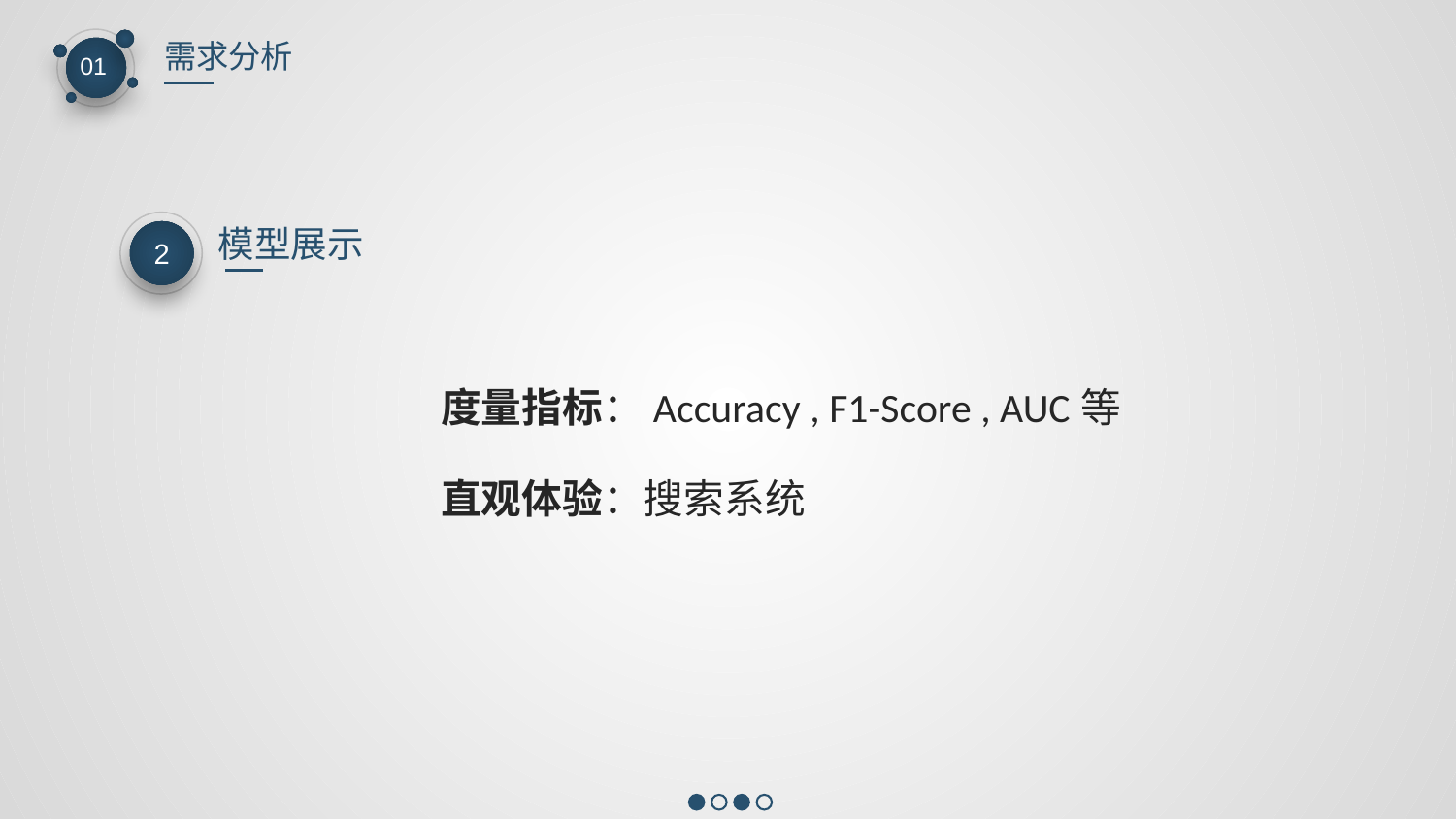

需求分析
01

2
模型展示
度量指标：Accuracy , F1-Score , AUC等
直观体验：搜索系统